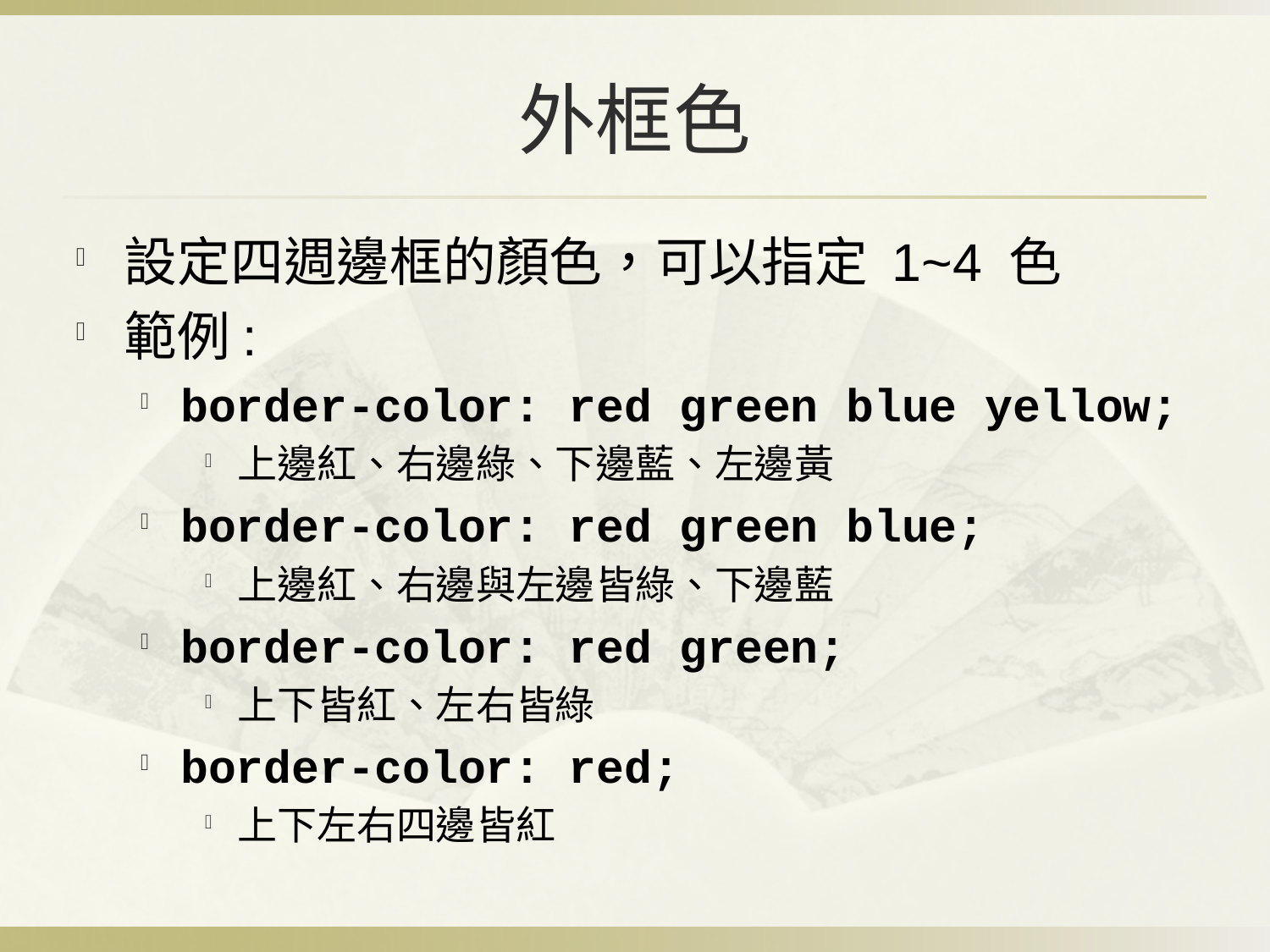

# 外框色
設定四週邊框的顏色，可以指定 1~4 色
範例:
border-color: red green blue yellow;
上邊紅、右邊綠、下邊藍、左邊黃
border-color: red green blue;
上邊紅、右邊與左邊皆綠、下邊藍
border-color: red green;
上下皆紅、左右皆綠
border-color: red;
上下左右四邊皆紅